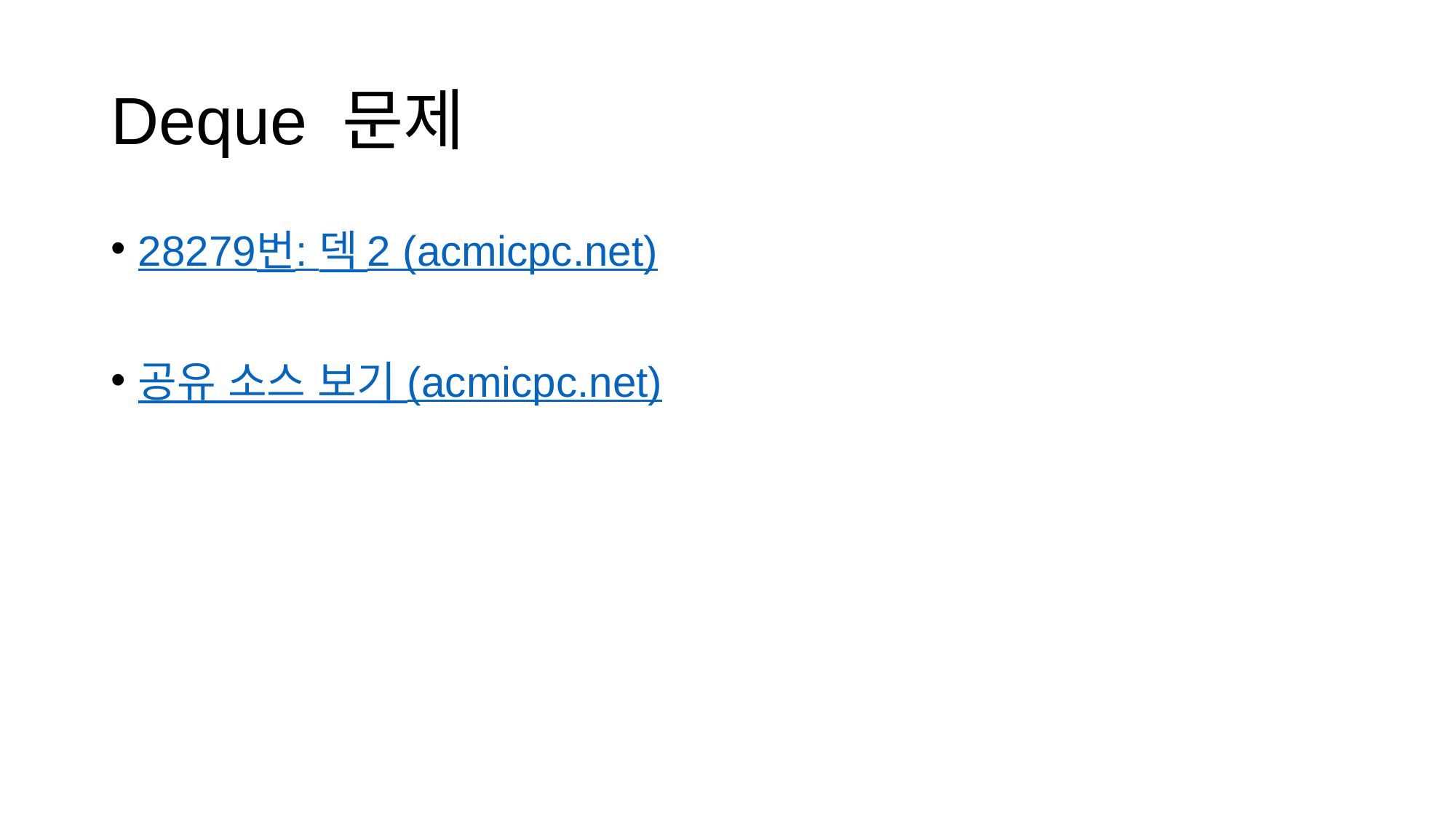

# Deque 문제
28279번: 덱 2 (acmicpc.net)

공유 소스 보기 (acmicpc.net)